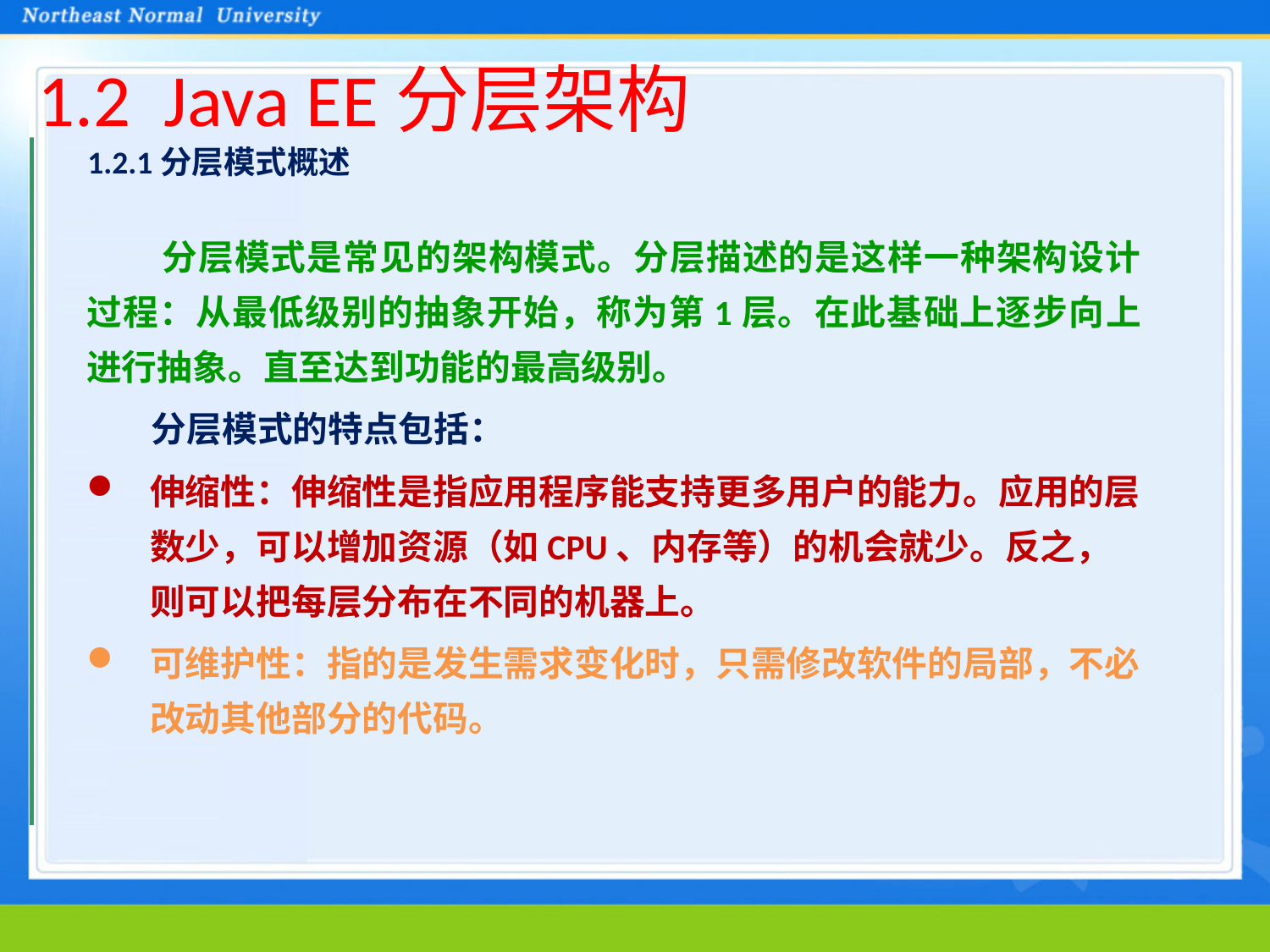

# 1.2  Java EE分层架构
1.2.1分层模式概述
分层模式是常见的架构模式。分层描述的是这样一种架构设计过程：从最低级别的抽象开始，称为第1层。在此基础上逐步向上进行抽象。直至达到功能的最高级别。
       分层模式的特点包括：
伸缩性：伸缩性是指应用程序能支持更多用户的能力。应用的层数少，可以增加资源（如CPU、内存等）的机会就少。反之，则可以把每层分布在不同的机器上。
可维护性：指的是发生需求变化时，只需修改软件的局部，不必改动其他部分的代码。